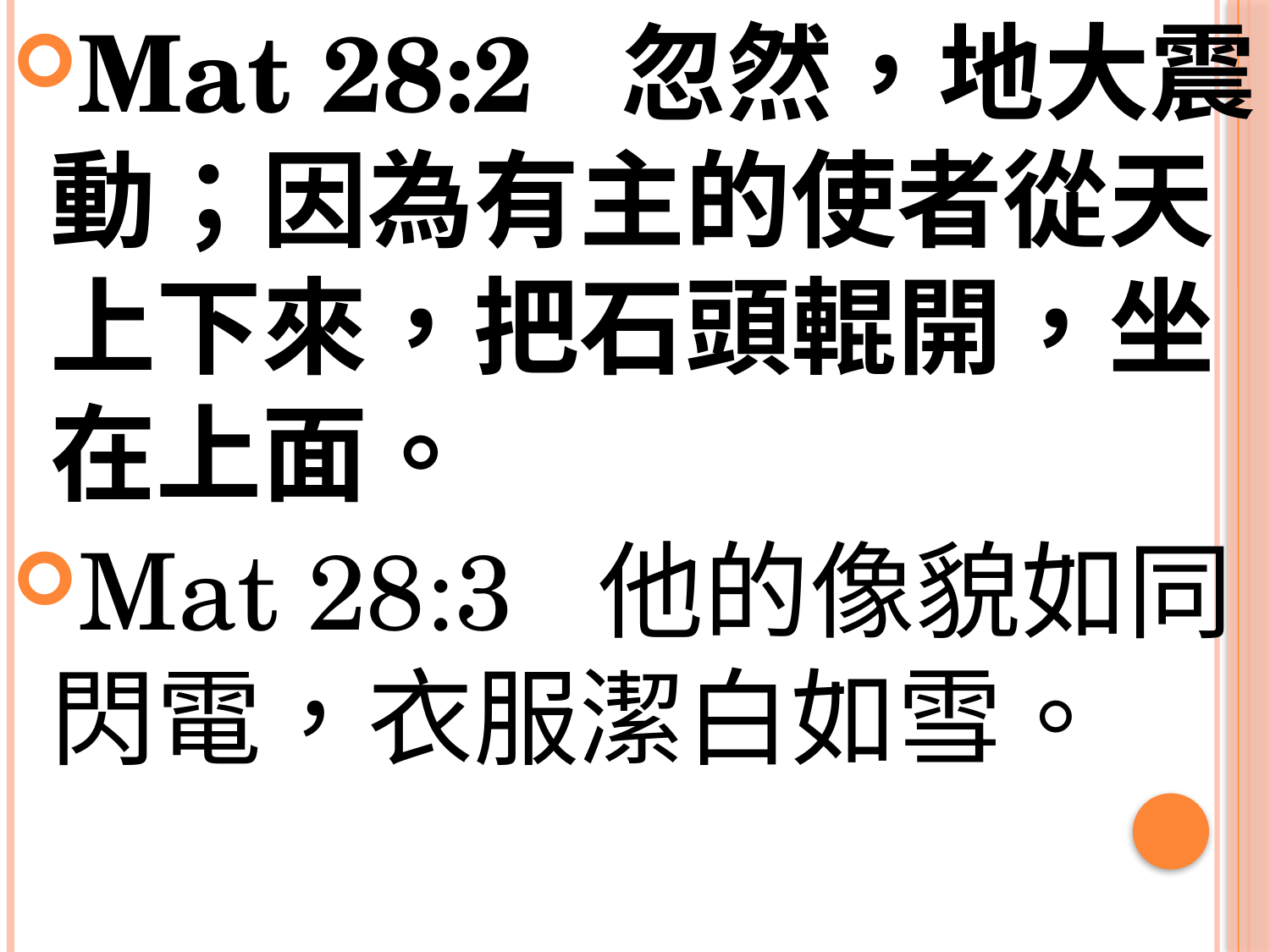

Mat 28:2  忽然，地大震動；因為有主的使者從天上下來，把石頭輥開，坐在上面。
Mat 28:3  他的像貌如同閃電，衣服潔白如雪。